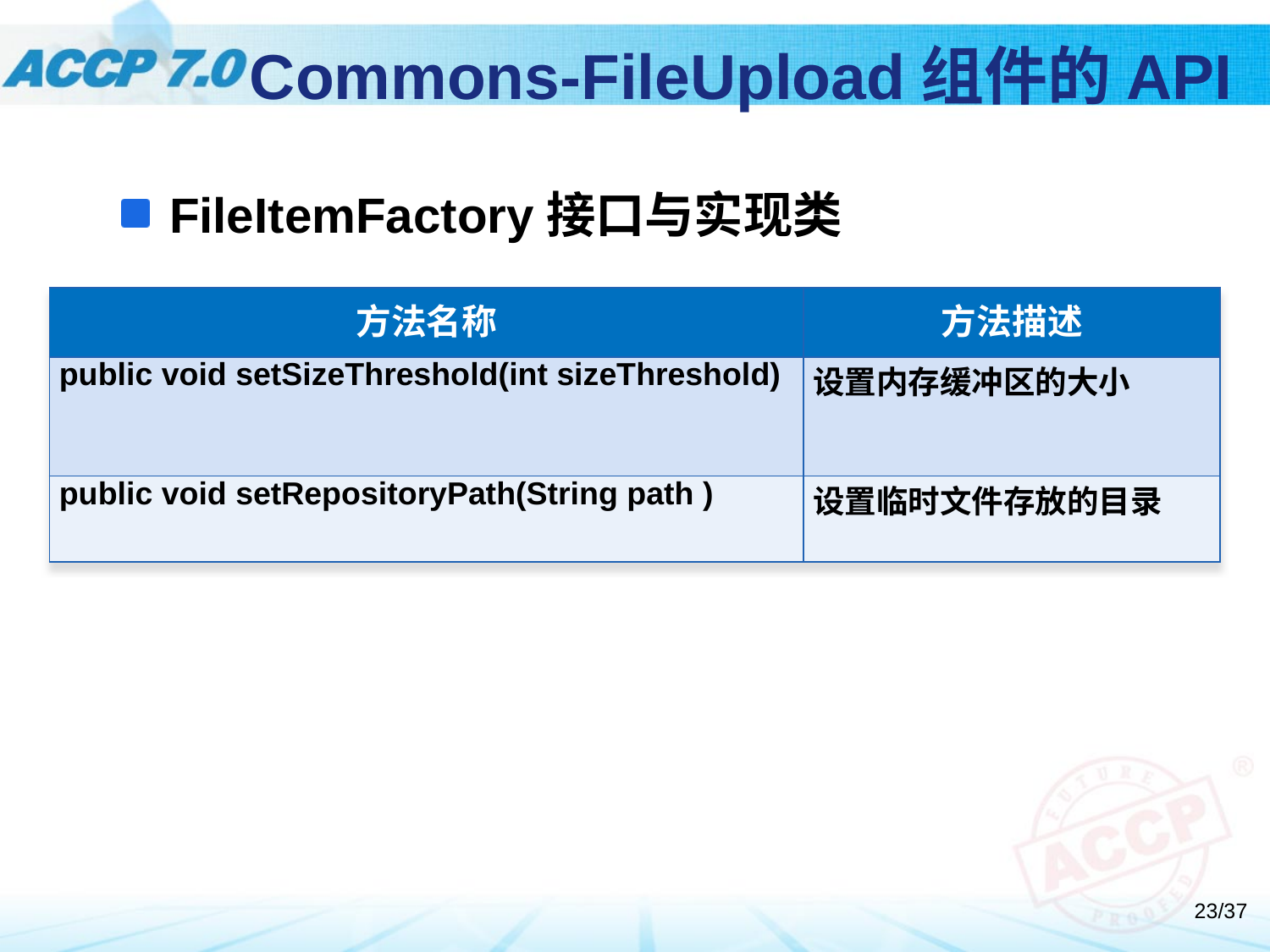

# Commons-FileUpload组件的API
FileItemFactory接口与实现类
| 方法名称 | 方法描述 |
| --- | --- |
| public void setSizeThreshold(int sizeThreshold) | 设置内存缓冲区的大小 |
| public void setRepositoryPath(String path ) | 设置临时文件存放的目录 |
23/37